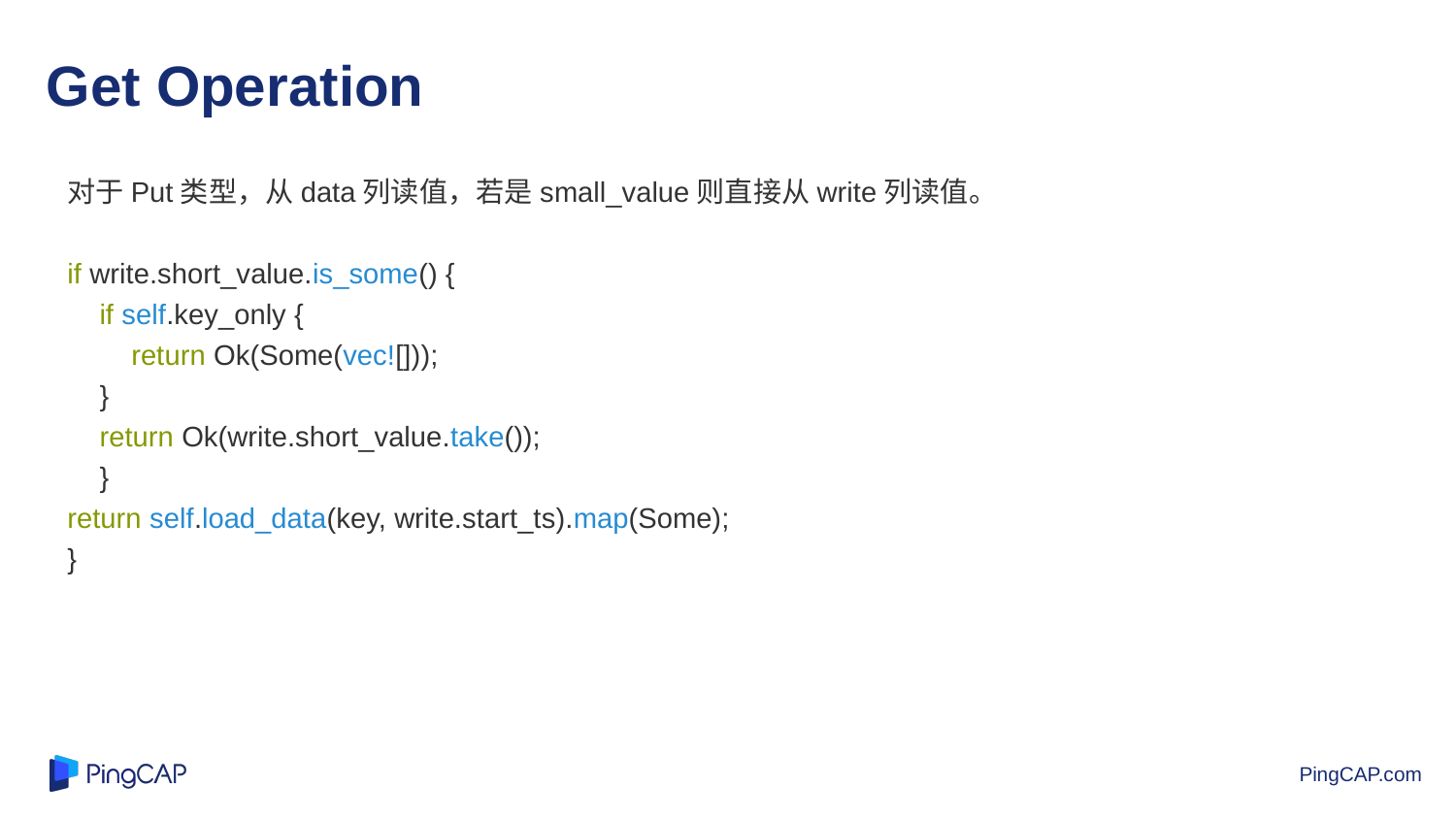

Get Operation
对于Put类型，从data列读值，若是small_value则直接从write列读值。

if write.short_value.is_some() {
    if self.key_only {
        return Ok(Some(vec![]));
    }
    return Ok(write.short_value.take());
    }
return self.load_data(key, write.start_ts).map(Some);
}